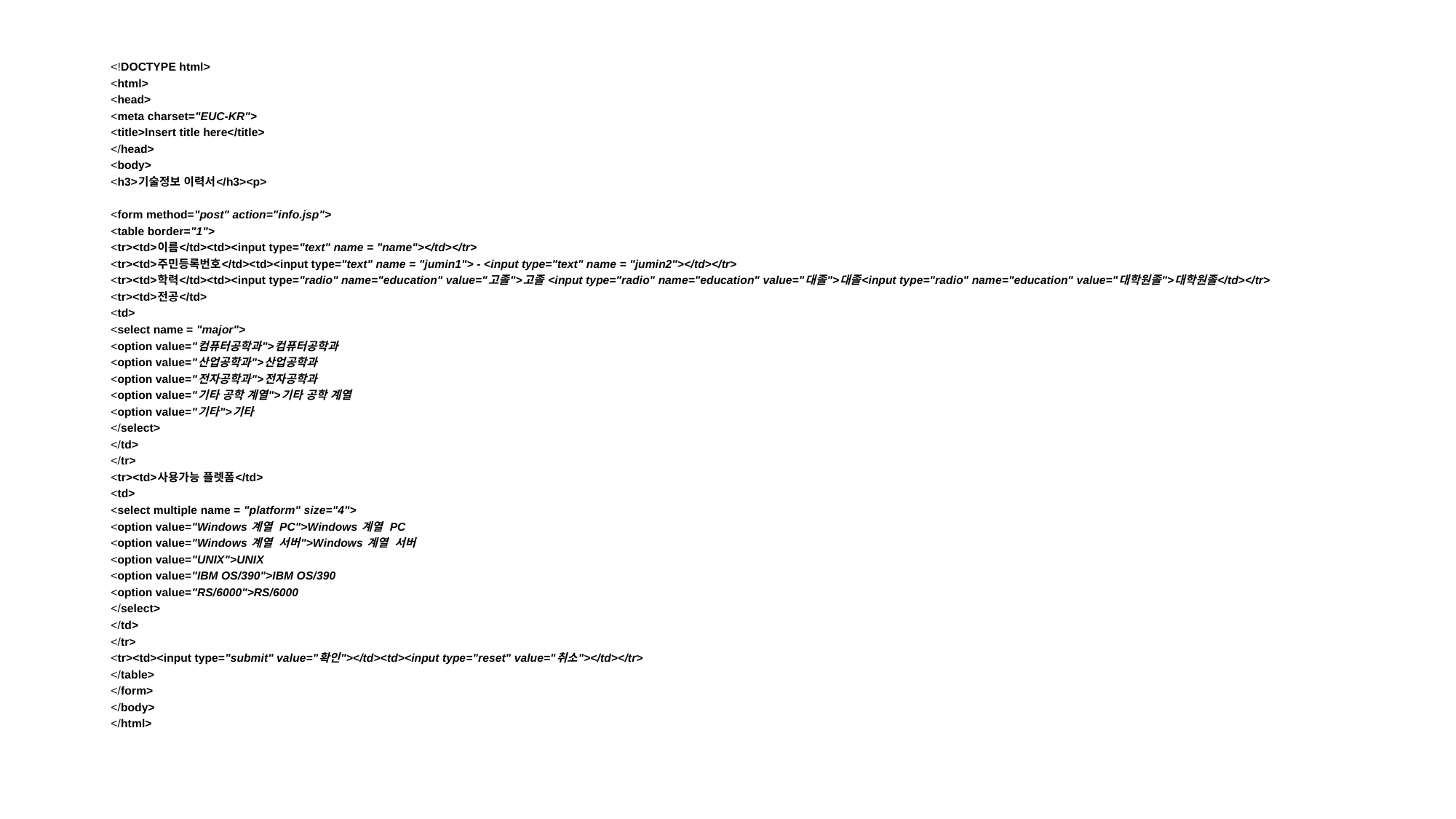

<!DOCTYPE html>
<html>
<head>
<meta charset="EUC-KR">
<title>Insert title here</title>
</head>
<body>
<h3>기술정보 이력서</h3><p>

<form method="post" action="info.jsp">
<table border="1">
<tr><td>이름</td><td><input type="text" name = "name"></td></tr>
<tr><td>주민등록번호</td><td><input type="text" name = "jumin1"> - <input type="text" name = "jumin2"></td></tr>
<tr><td>학력</td><td><input type="radio" name="education" value="고졸">고졸 <input type="radio" name="education" value="대졸">대졸<input type="radio" name="education" value="대학원졸">대학원졸</td></tr>
<tr><td>전공</td>
<td>
<select name = "major">
<option value="컴퓨터공학과">컴퓨터공학과
<option value="산업공학과">산업공학과
<option value="전자공학과">전자공학과
<option value="기타 공학 계열">기타 공학 계열
<option value="기타">기타
</select>
</td>
</tr>
<tr><td>사용가능 플렛폼</td>
<td>
<select multiple name = "platform" size="4">
<option value="Windows 계열  PC">Windows 계열  PC
<option value="Windows 계열  서버">Windows 계열  서버
<option value="UNIX">UNIX
<option value="IBM OS/390">IBM OS/390
<option value="RS/6000">RS/6000
</select>
</td>
</tr>
<tr><td><input type="submit" value="확인"></td><td><input type="reset" value="취소"></td></tr>
</table>
</form>
</body>
</html>